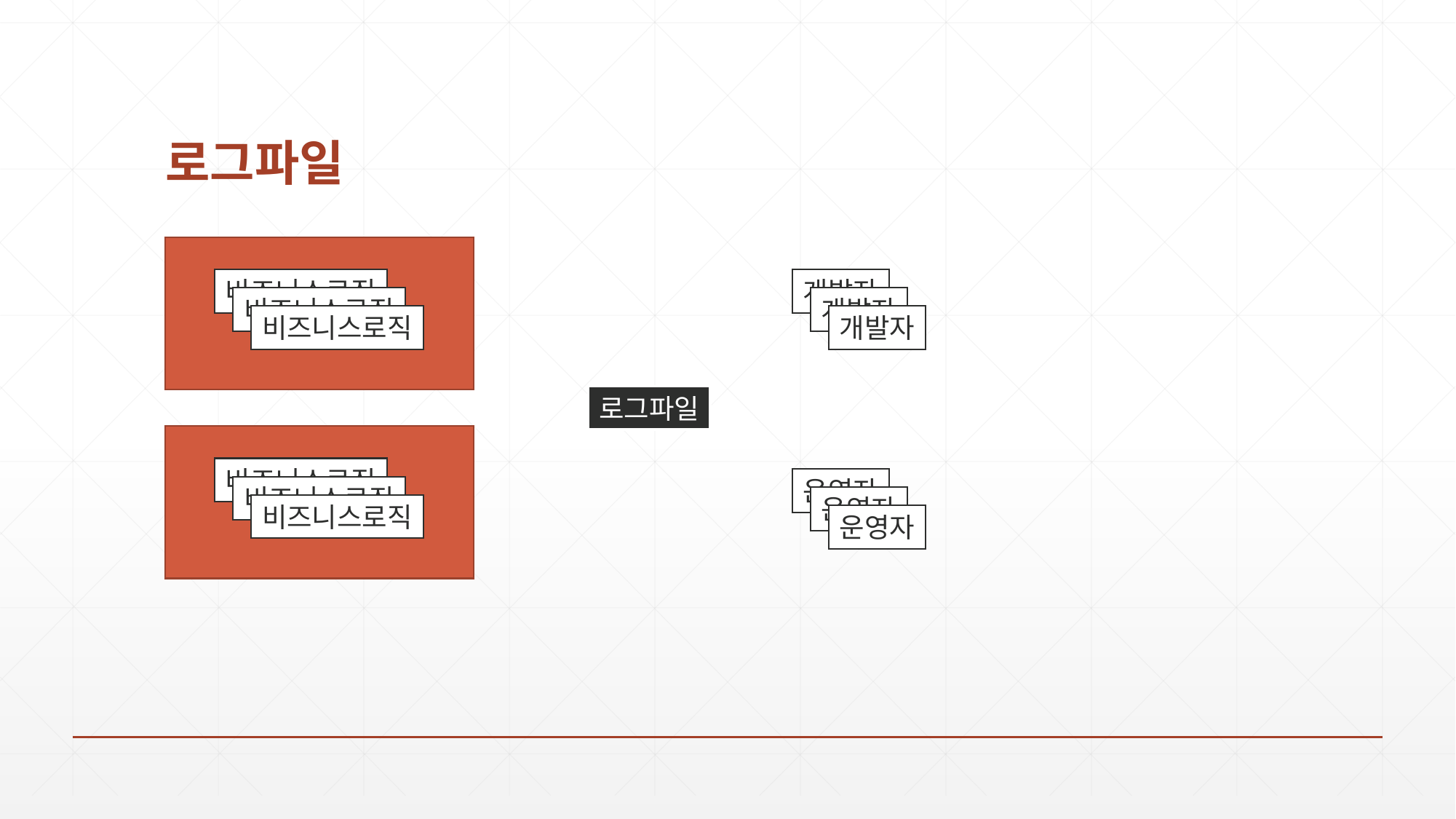

# 로그파일

비즈니스로직
개발자
비즈니스로직
개발자
비즈니스로직
개발자
로그파일

비즈니스로직
운영자
비즈니스로직
운영자
비즈니스로직
운영자